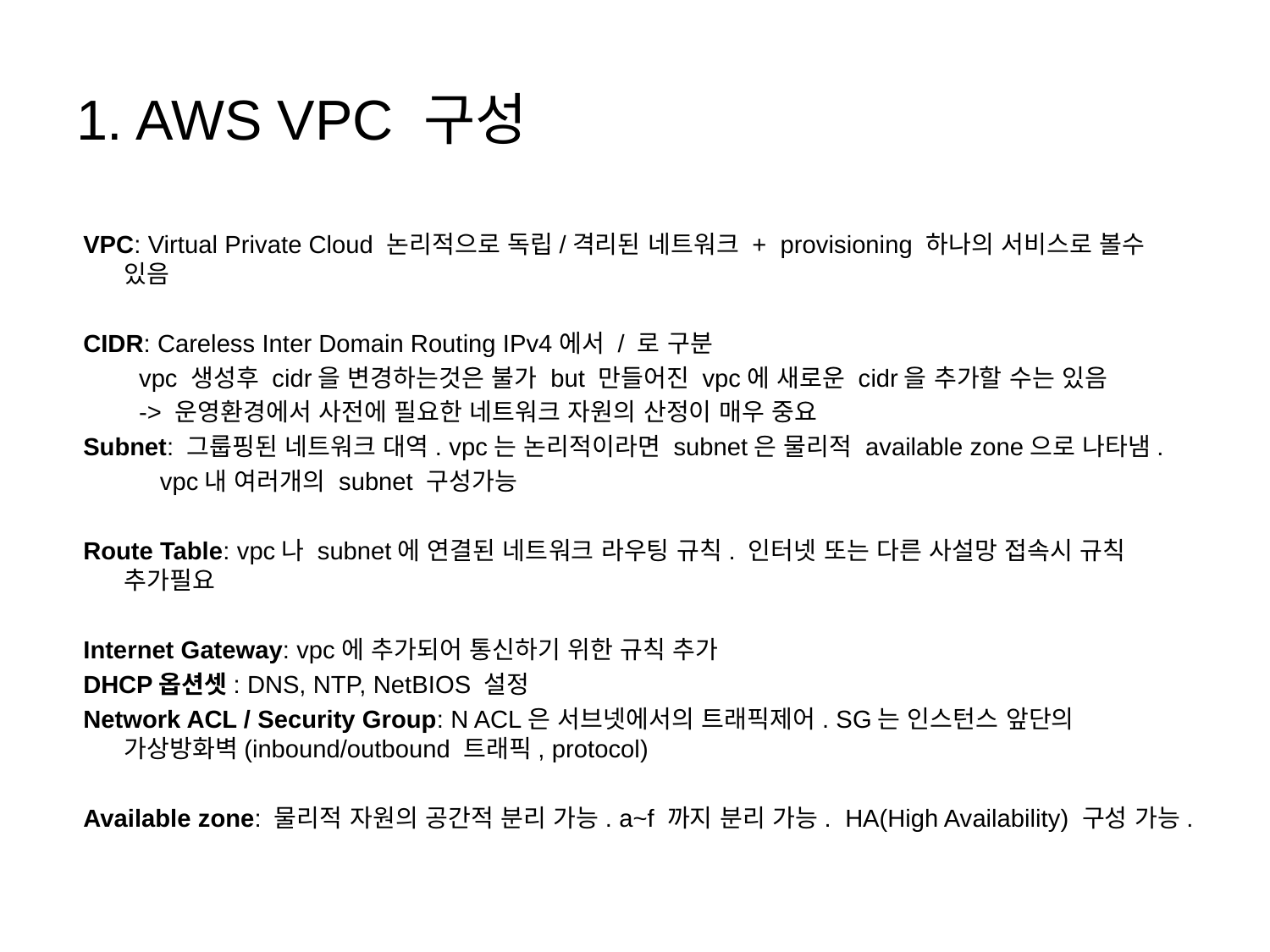

# 1. AWS VPC 구성
 VPC: Virtual Private Cloud 논리적으로 독립/격리된 네트워크 +  provisioning 하나의 서비스로 볼수 있음

 CIDR: Careless Inter Domain Routing IPv4에서 / 로 구분
         vpc 생성후 cidr을 변경하는것은 불가 but 만들어진 vpc에 새로운 cidr을 추가할 수는 있음
         -> 운영환경에서 사전에 필요한 네트워크 자원의 산정이 매우 중요
 Subnet: 그룹핑된 네트워크 대역. vpc는 논리적이라면 subnet은 물리적 available zone으로 나타냄.
            vpc내 여러개의 subnet 구성가능

 Route Table: vpc나 subnet에 연결된 네트워크 라우팅 규칙. 인터넷 또는 다른 사설망 접속시 규칙 추가필요

 Internet Gateway: vpc에 추가되어 통신하기 위한 규칙 추가
 DHCP옵션셋: DNS, NTP, NetBIOS 설정
 Network ACL / Security Group: N ACL은 서브넷에서의 트래픽제어. SG는 인스턴스 앞단의 가상방화벽(inbound/outbound 트래픽, protocol)

 Available zone: 물리적 자원의 공간적 분리 가능. a~f 까지 분리 가능.  HA(High Availability) 구성 가능.